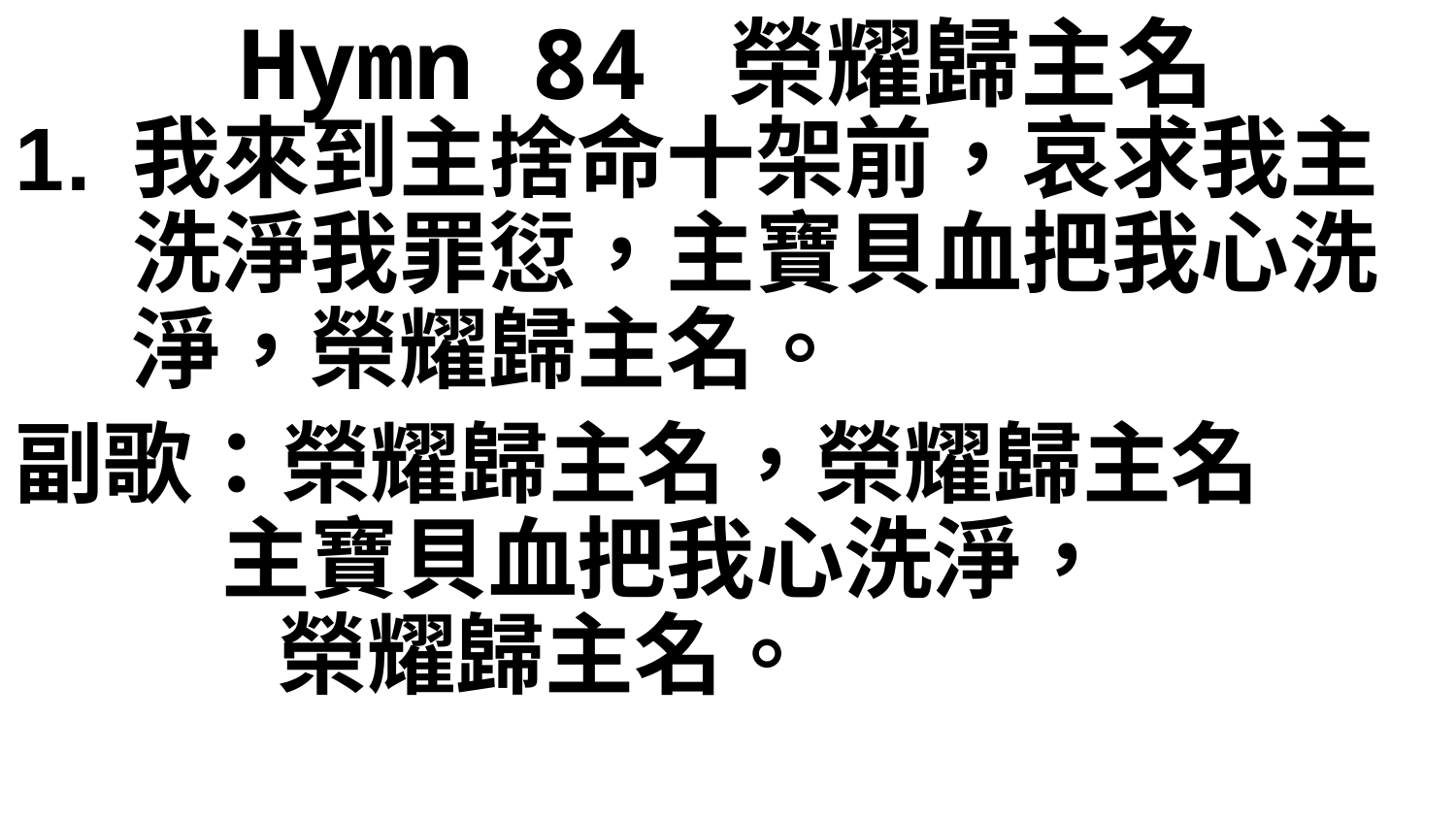

# Hymn 84 榮耀歸主名

我來到主捨命十架前，哀求我主洗淨我罪愆，主寶貝血把我心洗淨，榮耀歸主名。
副歌：榮耀歸主名，榮耀歸主名
　主寶貝血把我心洗淨，
		榮耀歸主名。